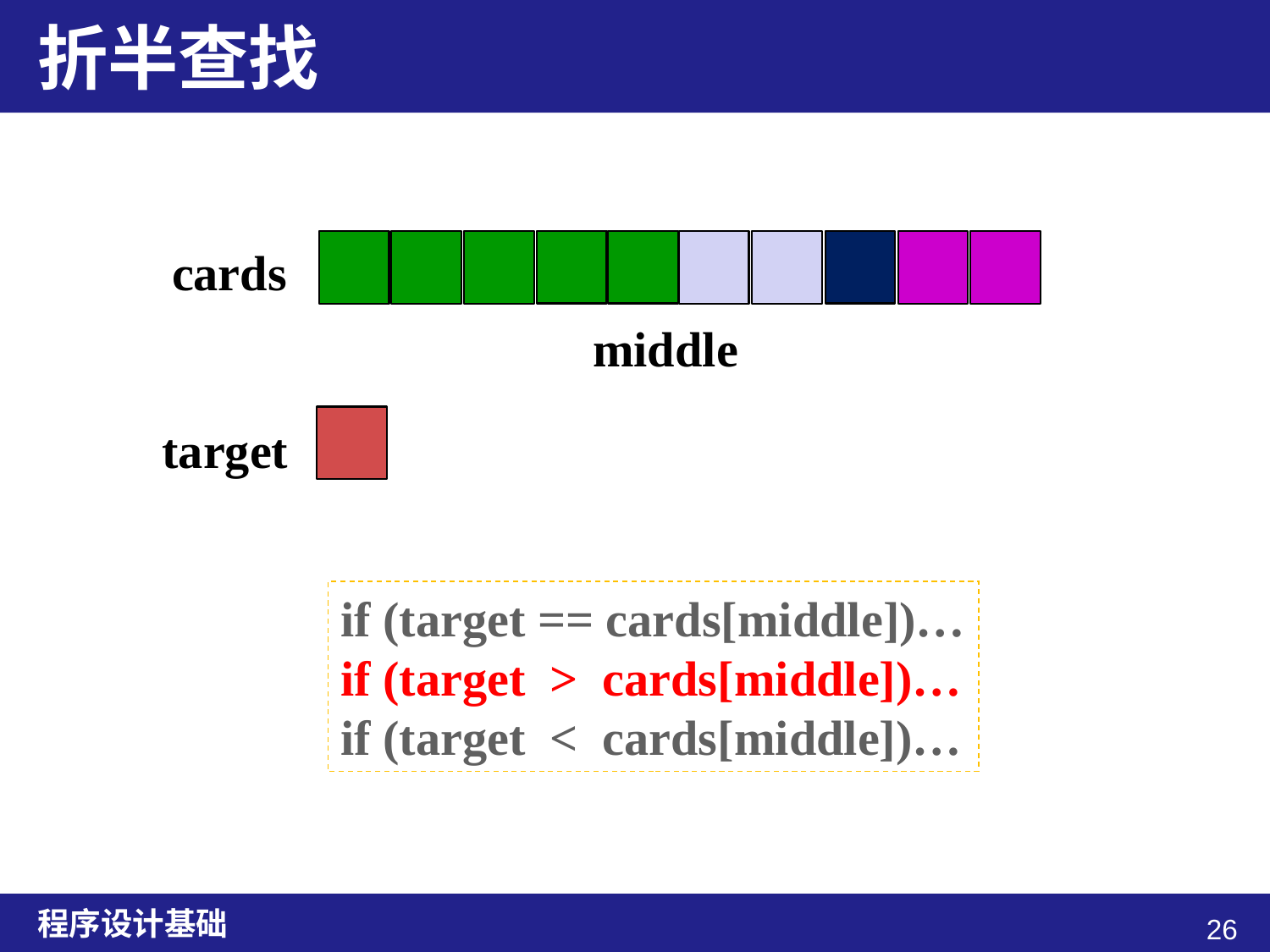

# 折半查找

cards
middle

target
if (target == cards[middle])…
if (target  >  cards[middle])…
if (target  <  cards[middle])…